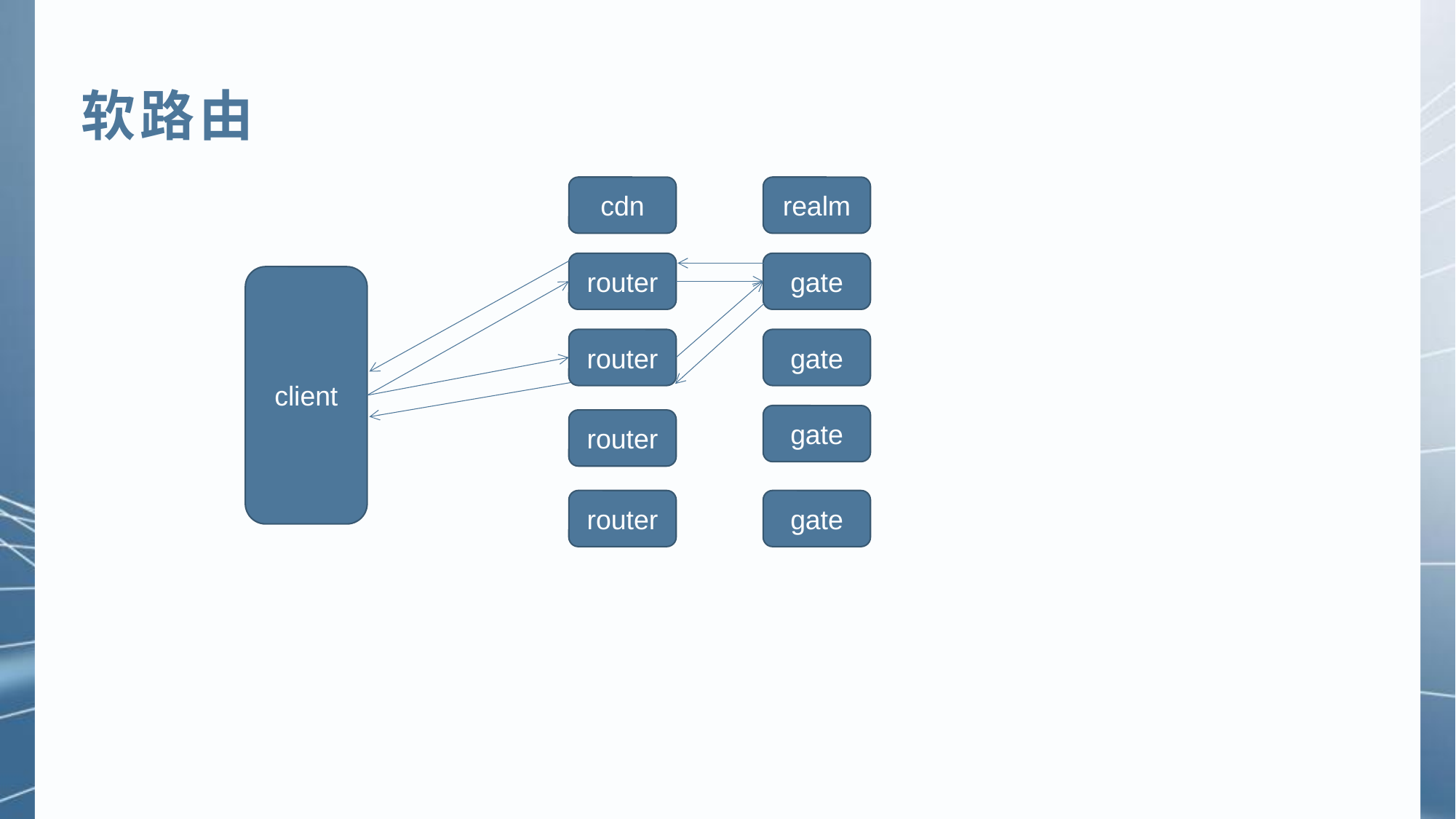

软路由
cdn
realm
router
gate
client
router
gate
gate
router
router
gate